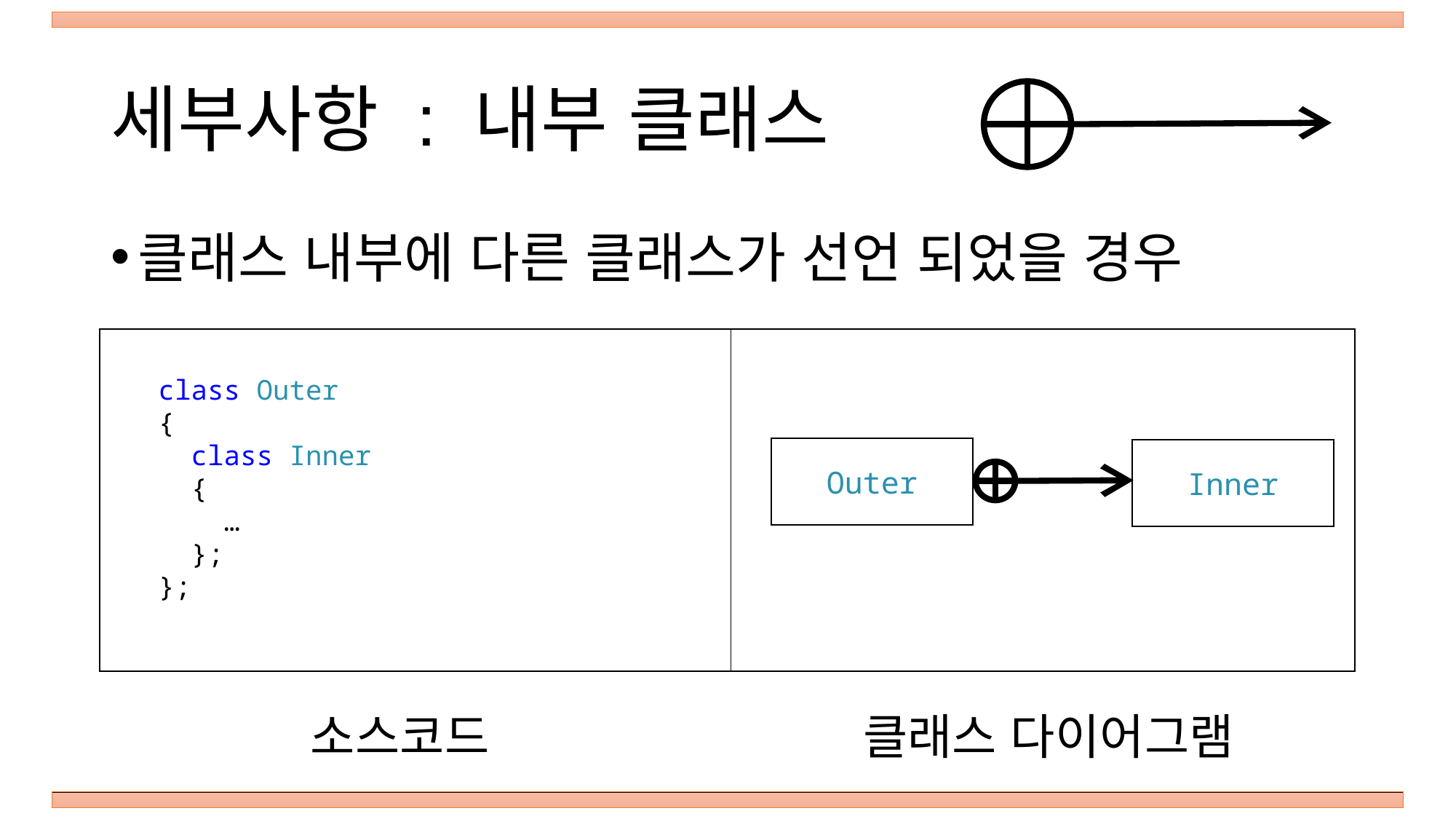

# 세부사항 : 내부 클래스

클래스 내부에 다른 클래스가 선언 되었을 경우

class Outer
{
  class Inner
  {
    …
  };
};
Outer
Inner

클래스 다이어그램
소스코드